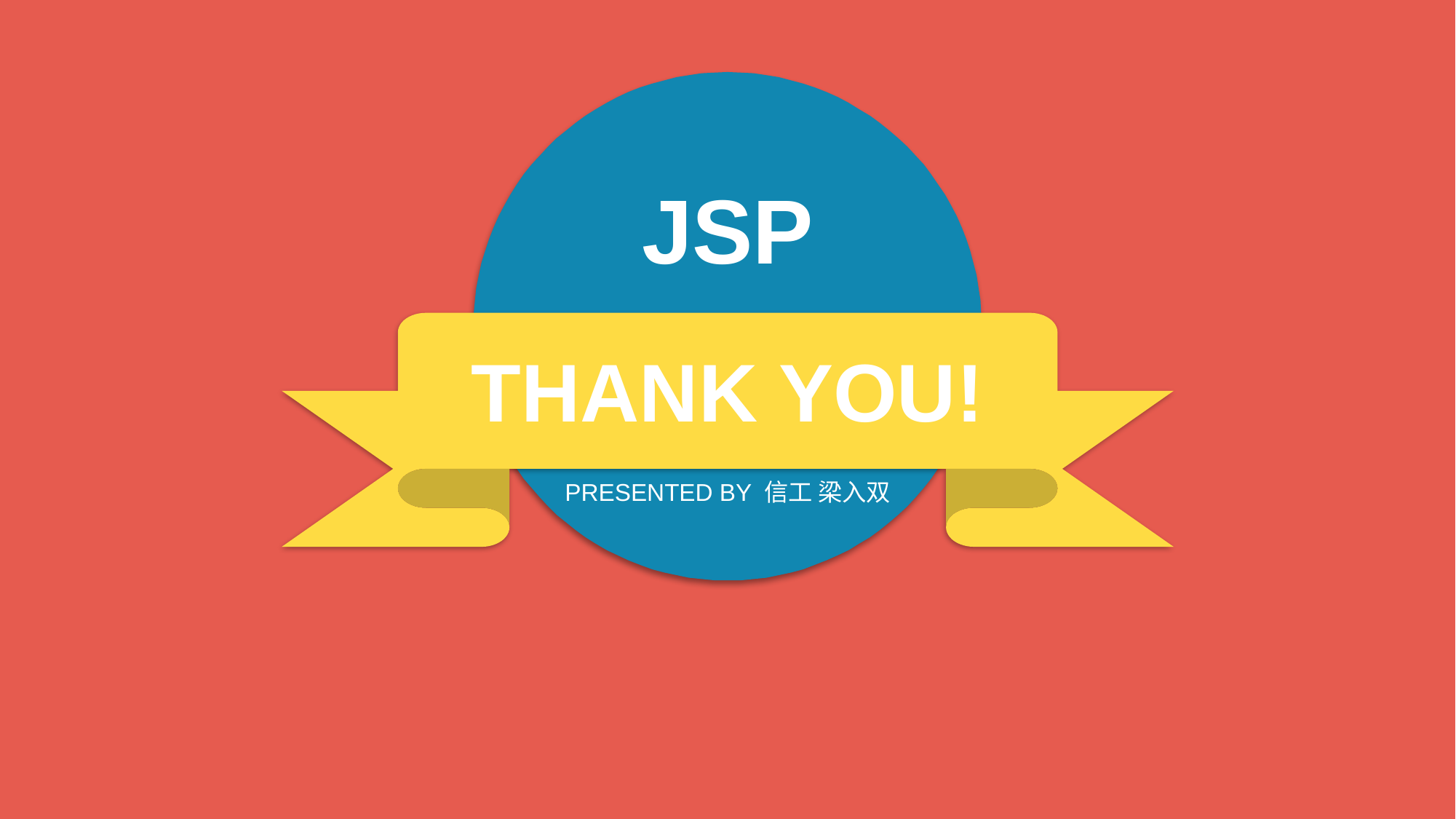

JSP
THANK YOU!
PRESENTED BY 信工 梁入双